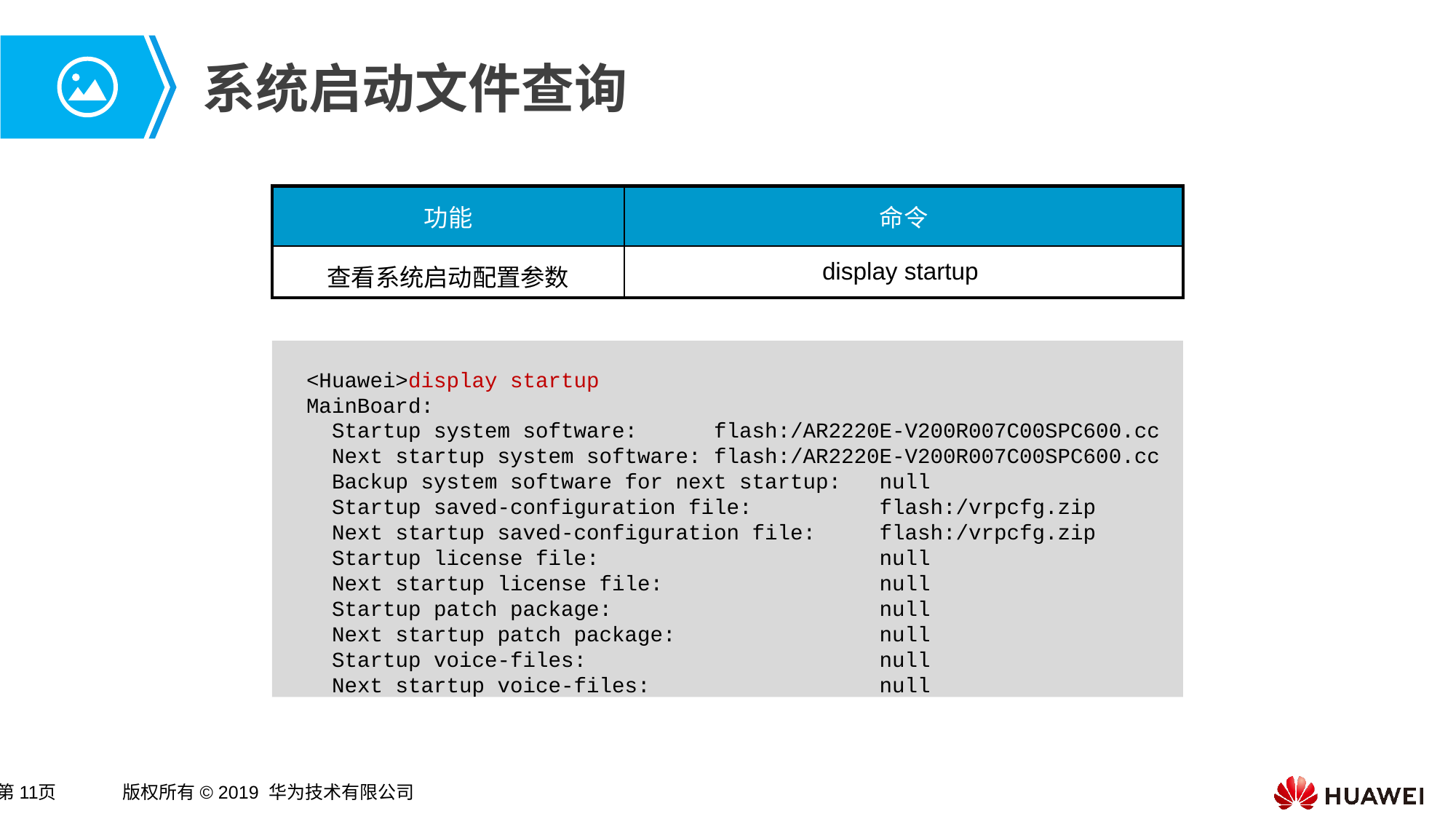

# 系统启动文件查询
| 功能 | 命令 |
| --- | --- |
| 查看系统启动配置参数 | display startup |

<Huawei>display startup
MainBoard:
  Startup system software:      flash:/AR2220E-V200R007C00SPC600.cc
  Next startup system software: flash:/AR2220E-V200R007C00SPC600.cc
  Backup system software for next startup:   null
  Startup saved-configuration file:          flash:/vrpcfg.zip
  Next startup saved-configuration file:     flash:/vrpcfg.zip
  Startup license file:                      null
  Next startup license file:                 null
  Startup patch package:                     null
  Next startup patch package:                null
  Startup voice-files:                       null
  Next startup voice-files:                  null